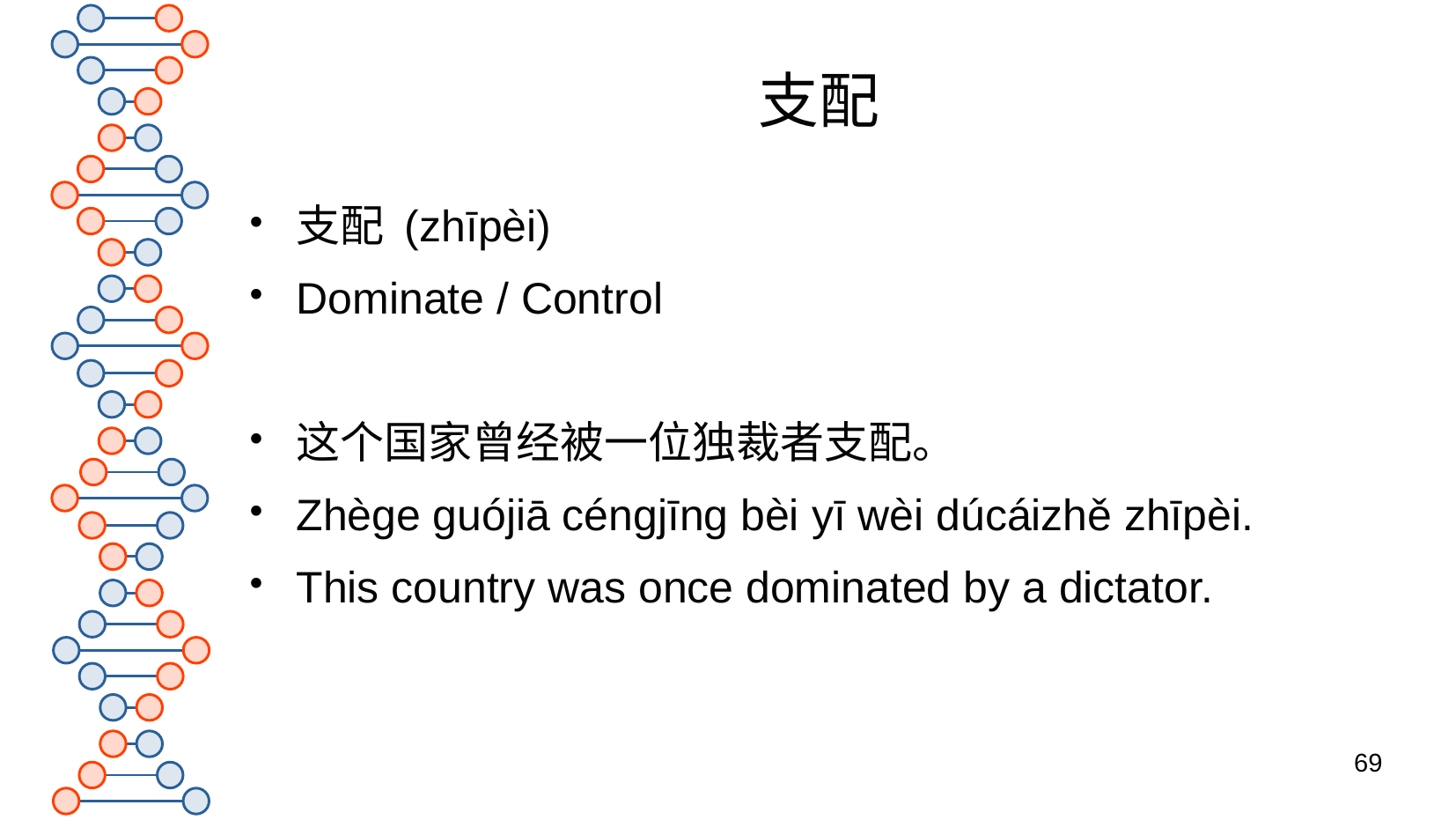

# 支配
支配 (zhīpèi)
Dominate / Control

这个国家曾经被一位独裁者支配。
Zhège guójiā céngjīng bèi yī wèi dúcáizhě zhīpèi.
This country was once dominated by a dictator.

69